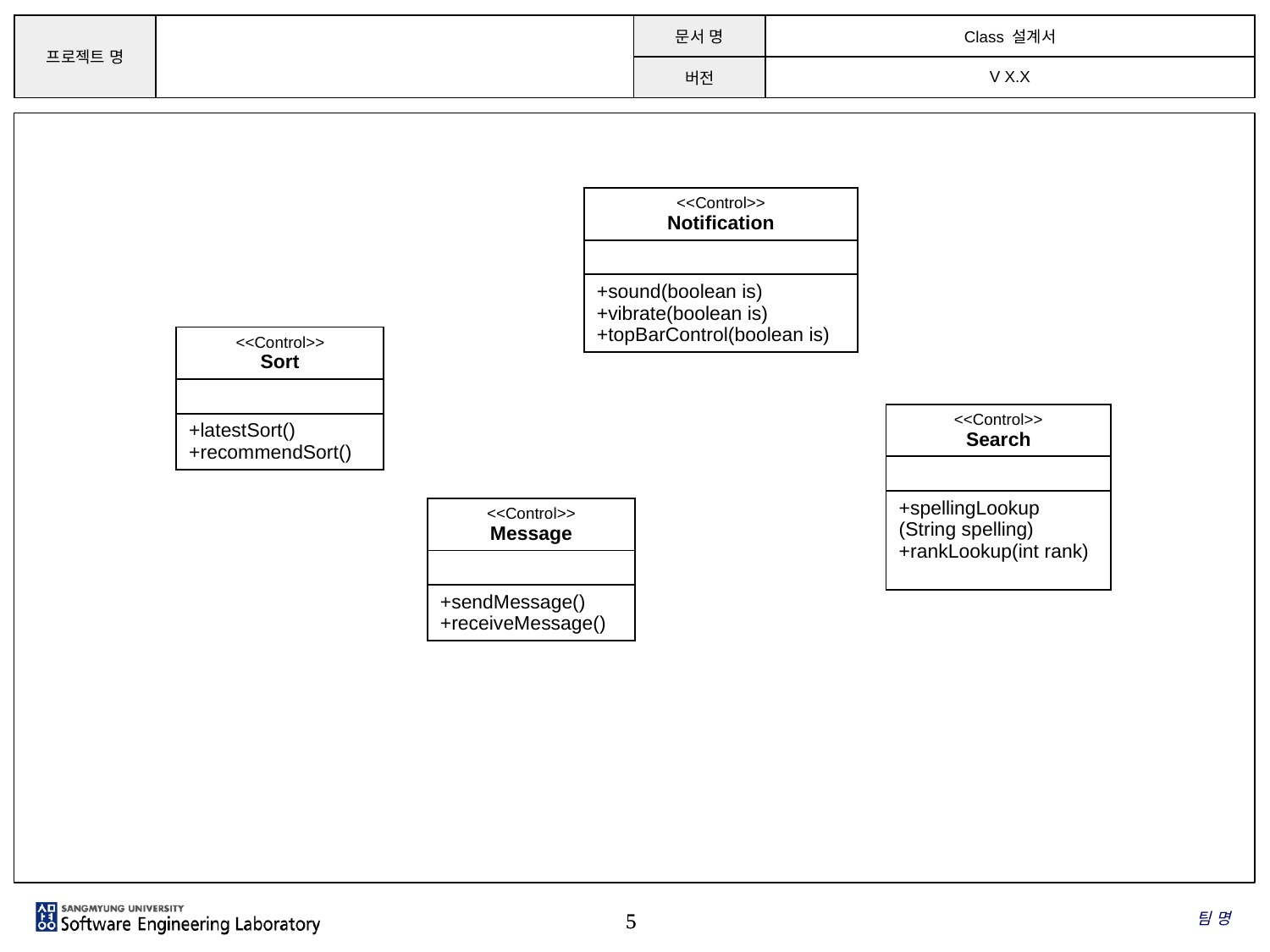

| <<Control>> Notification |
| --- |
|  |
| +sound(boolean is) +vibrate(boolean is) +topBarControl(boolean is) |
| <<Control>> Sort |
| --- |
|  |
| +latestSort() +recommendSort() |
| <<Control>> Search |
| --- |
|  |
| +spellingLookup (String spelling) +rankLookup(int rank) |
| <<Control>> Message |
| --- |
|  |
| +sendMessage() +receiveMessage() |
팀 명